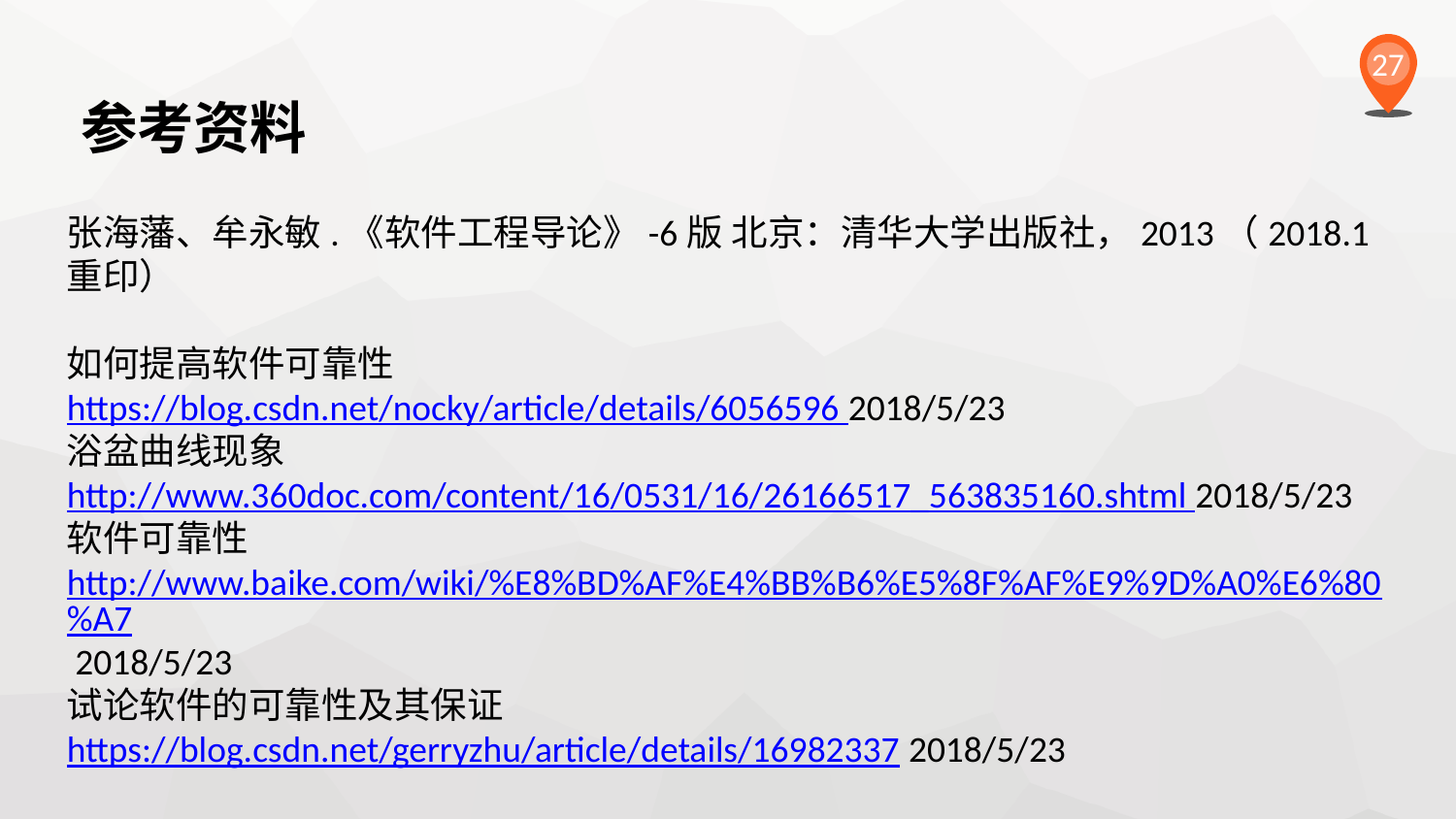

27
参考资料
张海藩、牟永敏.《软件工程导论》-6版 北京：清华大学出版社，2013（2018.1重印）

如何提高软件可靠性
https://blog.csdn.net/nocky/article/details/6056596 2018/5/23
浴盆曲线现象
http://www.360doc.com/content/16/0531/16/26166517_563835160.shtml 2018/5/23
软件可靠性
http://www.baike.com/wiki/%E8%BD%AF%E4%BB%B6%E5%8F%AF%E9%9D%A0%E6%80%A7 2018/5/23
试论软件的可靠性及其保证
https://blog.csdn.net/gerryzhu/article/details/16982337 2018/5/23